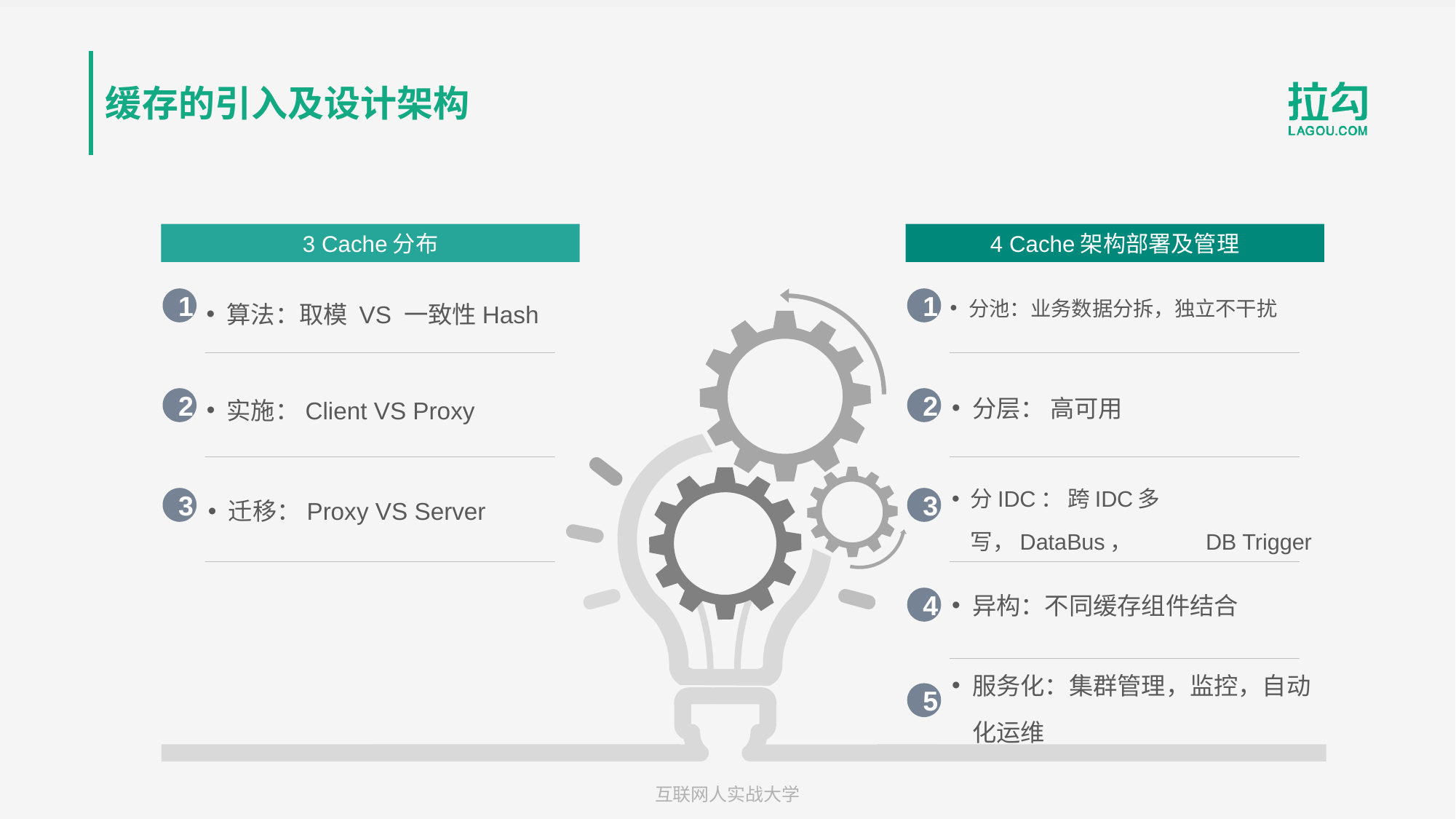

缓存的引入及设计架构
3 Cache分布
4 Cache架构部署及管理
分池：业务数据分拆，独立不干扰
算法：取模 VS 一致性Hash
1
1

分层： 高可用
实施：Client VS Proxy
2
2

分IDC： 跨IDC多写，DataBus，              DB Trigger
迁移：Proxy VS Server

3
3

异构：不同缓存组件结合
4

服务化：集群管理，监控，自动化运维
5